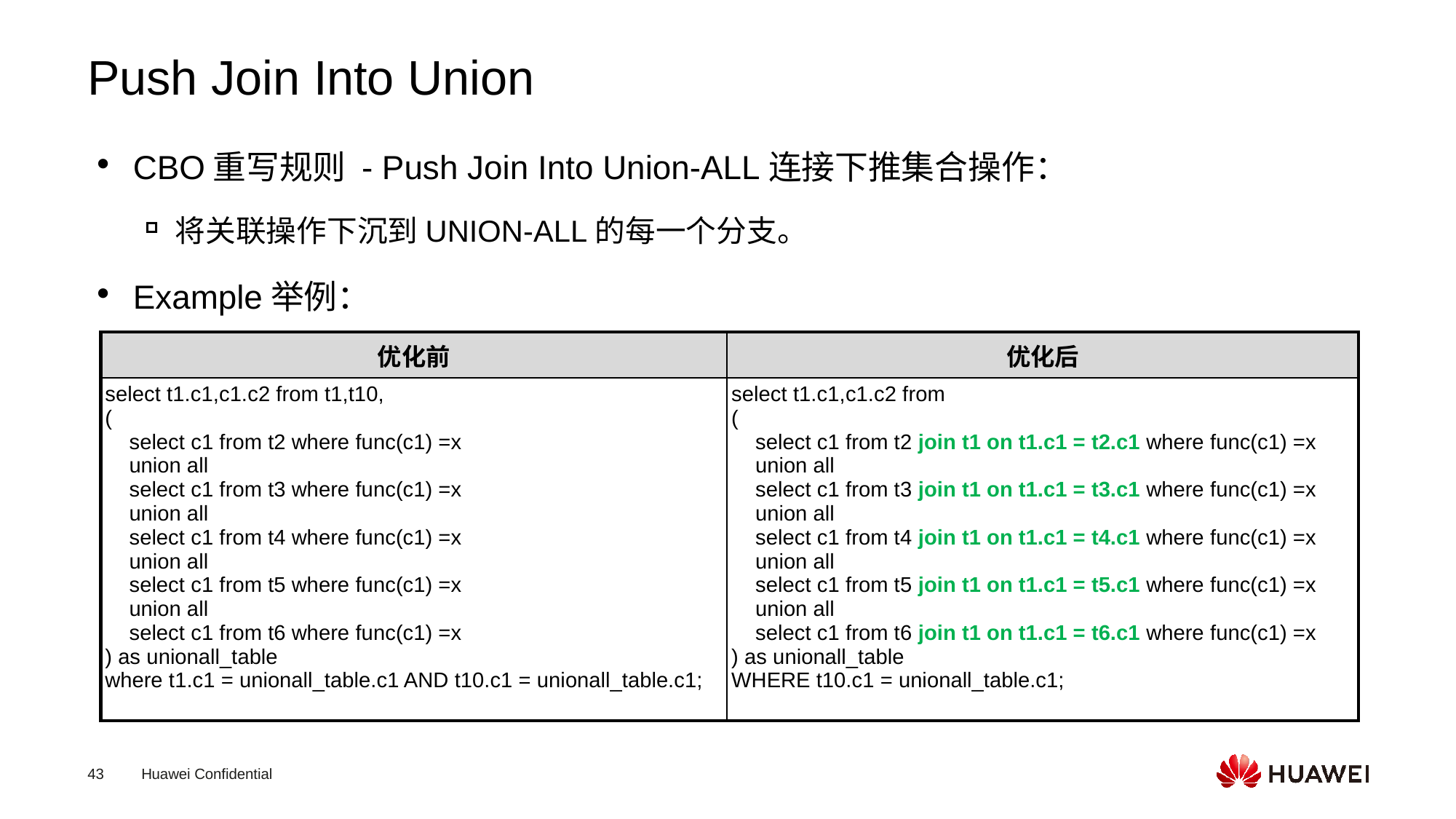

# Push Join Into Union
CBO重写规则 - Push Join Into Union-ALL连接下推集合操作：
将关联操作下沉到UNION-ALL的每一个分支。
Example举例：

| 优化前 | 优化后 |
| --- | --- |
| select t1.c1,c1.c2 from t1,t10, ( select c1 from t2 where func(c1) =x union all select c1 from t3 where func(c1) =x union all select c1 from t4 where func(c1) =x union all select c1 from t5 where func(c1) =x union all select c1 from t6 where func(c1) =x ) as unionall\_table where t1.c1 = unionall\_table.c1 AND t10.c1 = unionall\_table.c1; | select t1.c1,c1.c2 from ( select c1 from t2 join t1 on t1.c1 = t2.c1 where func(c1) =x union all select c1 from t3 join t1 on t1.c1 = t3.c1 where func(c1) =x union all select c1 from t4 join t1 on t1.c1 = t4.c1 where func(c1) =x union all select c1 from t5 join t1 on t1.c1 = t5.c1 where func(c1) =x union all select c1 from t6 join t1 on t1.c1 = t6.c1 where func(c1) =x ) as unionall\_table WHERE t10.c1 = unionall\_table.c1; |